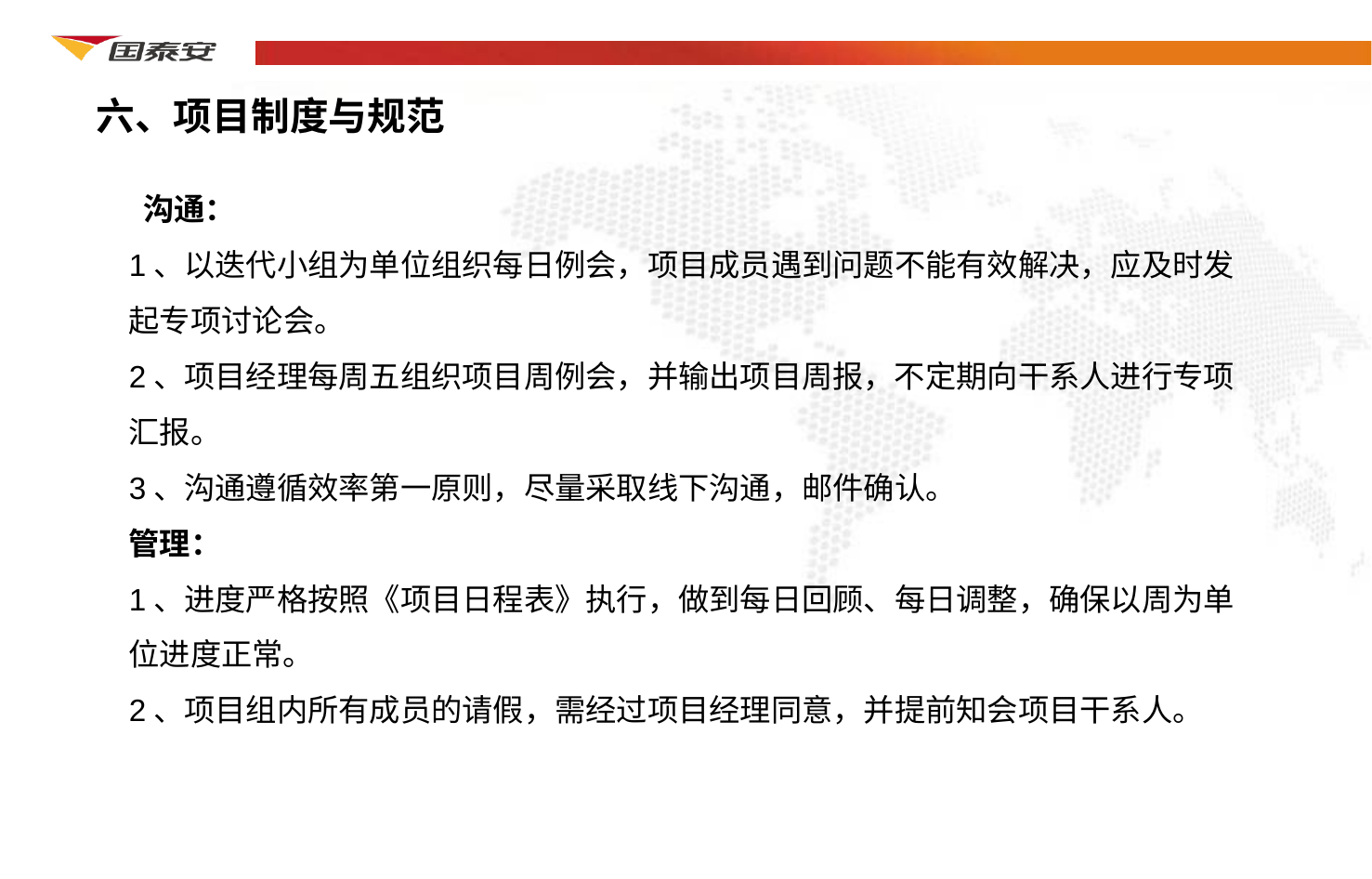

六、项目制度与规范
 沟通：
1、以迭代小组为单位组织每日例会，项目成员遇到问题不能有效解决，应及时发起专项讨论会。
2、项目经理每周五组织项目周例会，并输出项目周报，不定期向干系人进行专项汇报。
3、沟通遵循效率第一原则，尽量采取线下沟通，邮件确认。
管理：
1、进度严格按照《项目日程表》执行，做到每日回顾、每日调整，确保以周为单位进度正常。
2、项目组内所有成员的请假，需经过项目经理同意，并提前知会项目干系人。